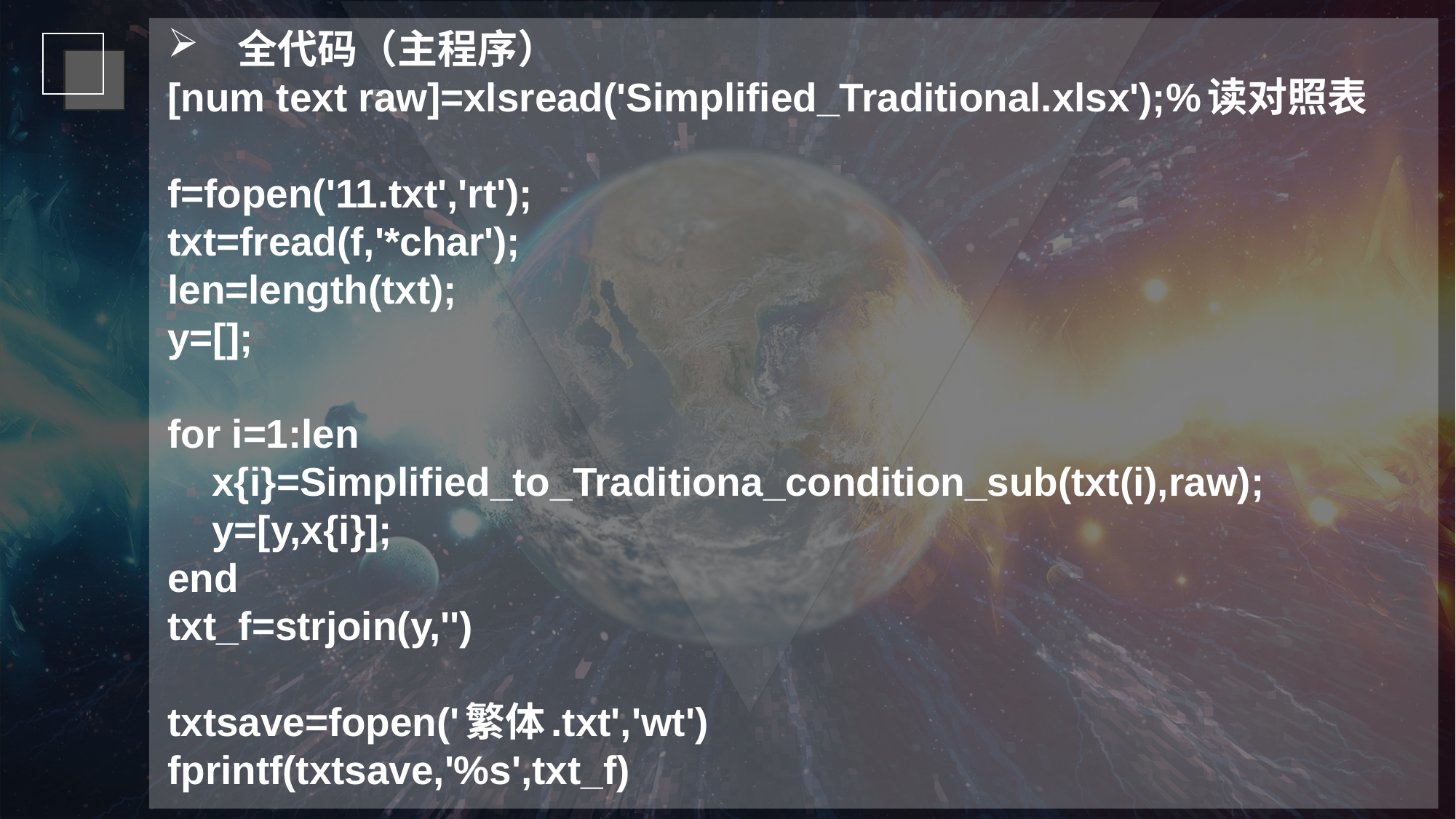

全代码（主程序）
[num text raw]=xlsread('Simplified_Traditional.xlsx');%读对照表

f=fopen('11.txt','rt');
txt=fread(f,'*char');
len=length(txt);
y=[];

for i=1:len
    x{i}=Simplified_to_Traditiona_condition_sub(txt(i),raw);
    y=[y,x{i}];
end
txt_f=strjoin(y,'')

txtsave=fopen('繁体.txt','wt')
fprintf(txtsave,'%s',txt_f)